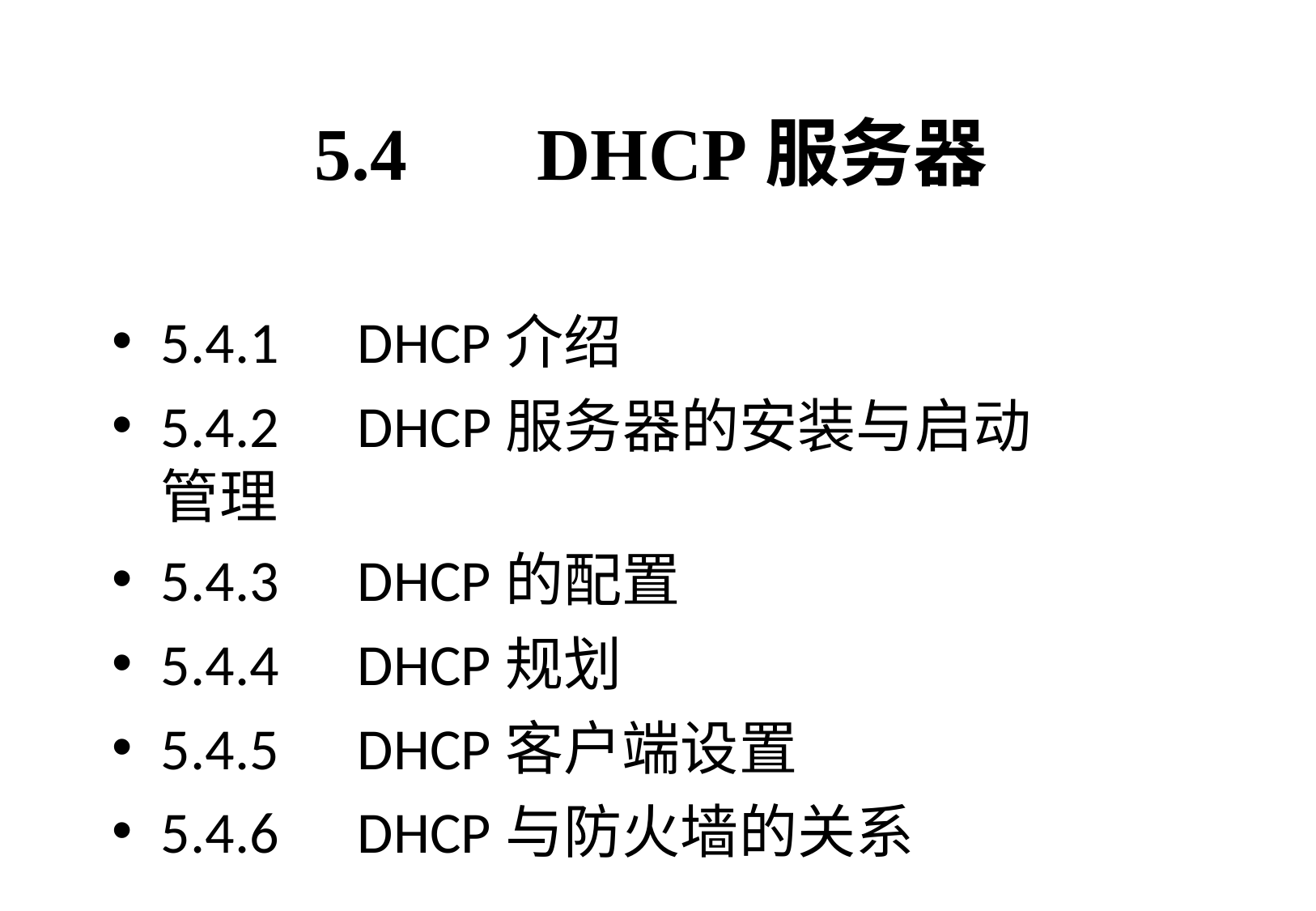

# 5.4	DHCP服务器
5.4.1	DHCP介绍
5.4.2	DHCP服务器的安装与启动管理
5.4.3	DHCP的配置
5.4.4	DHCP规划
5.4.5	DHCP客户端设置
5.4.6	DHCP与防火墙的关系